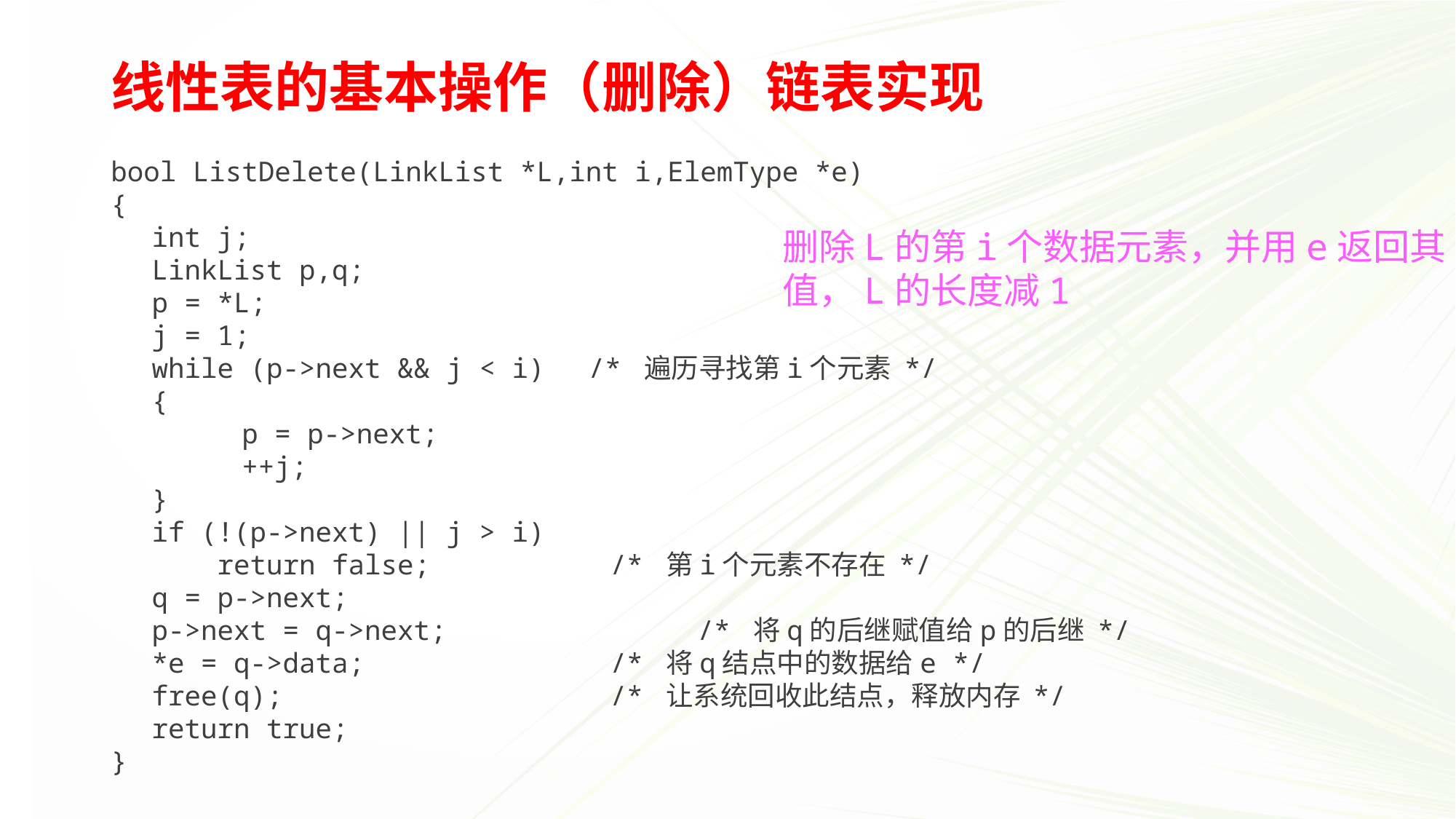

# 线性表的基本操作（删除）链表实现
bool ListDelete(LinkList *L,int i,ElemType *e)
{
	int j;
	LinkList p,q;
	p = *L;
	j = 1;
	while (p->next && j < i)	/* 遍历寻找第i个元素 */
	{
        p = p->next;
        ++j;
	}
	if (!(p->next) || j > i)
	    return false;           /* 第i个元素不存在 */
	q = p->next;
	p->next = q->next;			/* 将q的后继赋值给p的后继 */
	*e = q->data;               /* 将q结点中的数据给e */
	free(q);                    /* 让系统回收此结点，释放内存 */
	return true;
}
删除L的第i个数据元素，并用e返回其值，L的长度减1